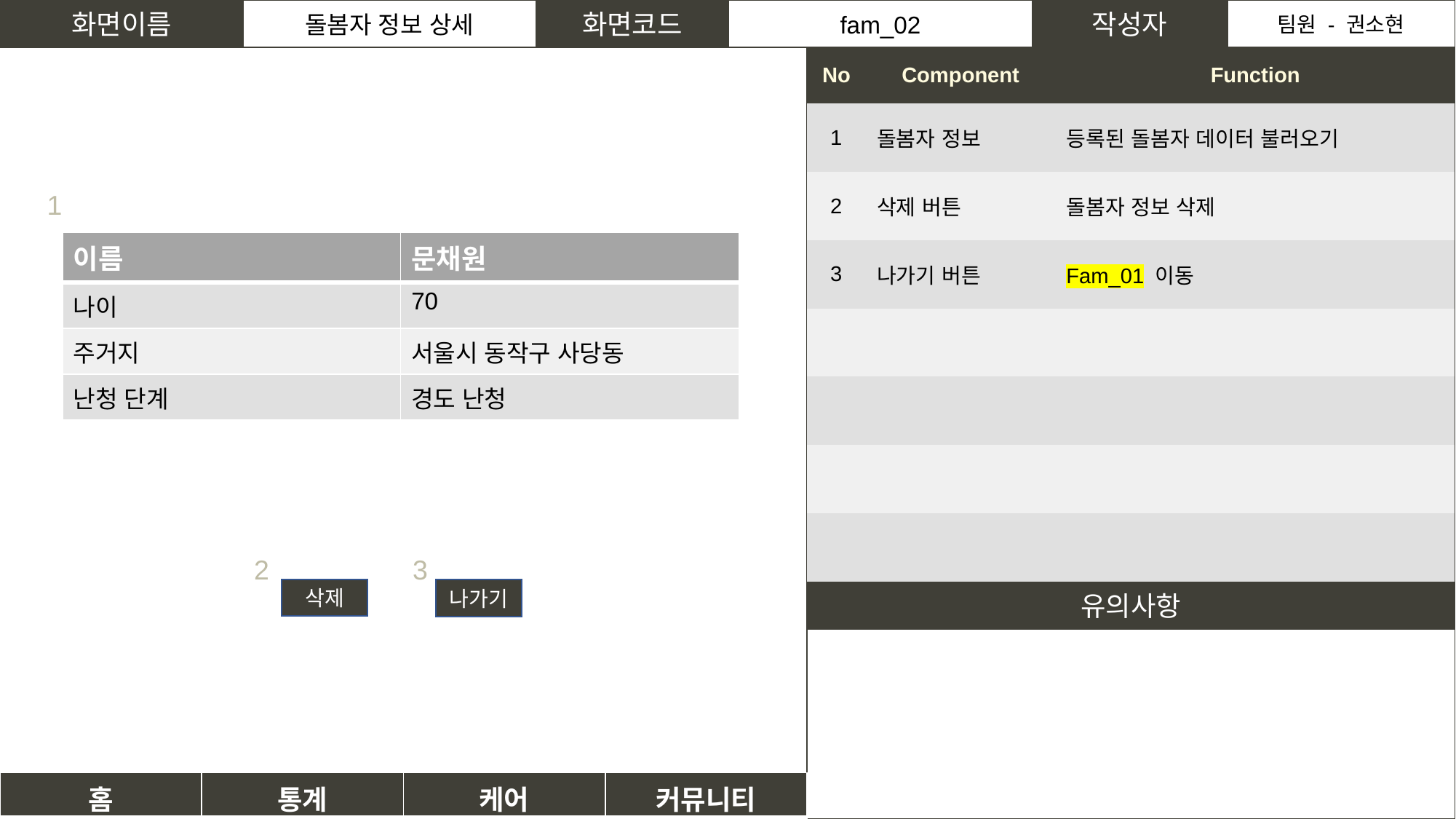

화면이름
돌봄자 정보 상세
화면코드
fam_02
작성자
팀원 - 권소현
| No | Component | Function |
| --- | --- | --- |
| 1 | 돌봄자 정보 | 등록된 돌봄자 데이터 불러오기 |
| 2 | 삭제 버튼 | 돌봄자 정보 삭제 |
| 3 | 나가기 버튼 | Fam\_01 이동 |
|  |  |  |
|  |  |  |
|  |  |  |
|  |  |  |
1
| 이름 | 문채원 |
| --- | --- |
| 나이 | 70 |
| 주거지 | 서울시 동작구 사당동 |
| 난청 단계 | 경도 난청 |
2
3
삭제
나가기
유의사항

| 홈 | 통계 | 케어 | 커뮤니티 |
| --- | --- | --- | --- |